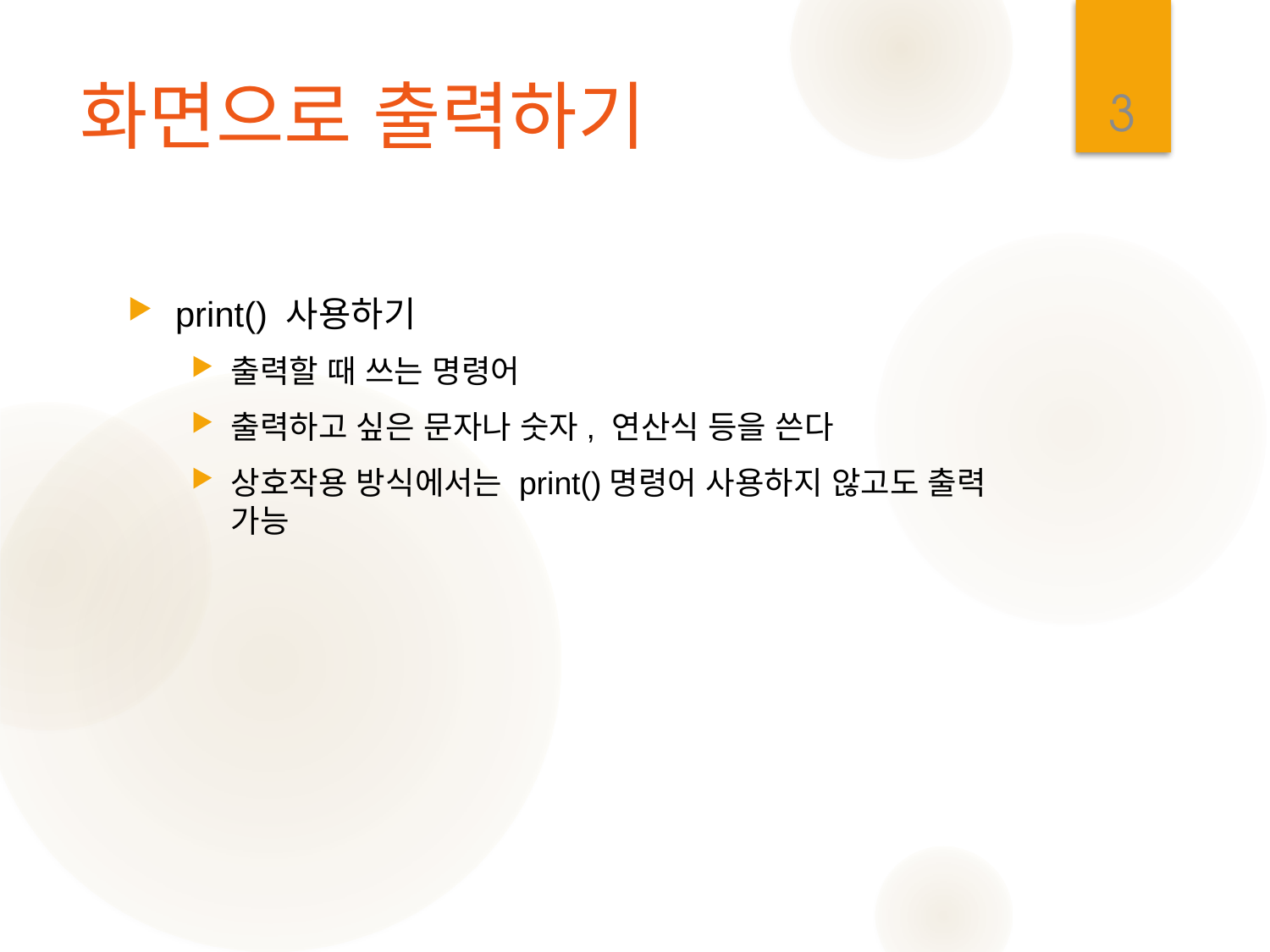

3
# 화면으로 출력하기
print() 사용하기
출력할 때 쓰는 명령어
출력하고 싶은 문자나 숫자, 연산식 등을 쓴다
상호작용 방식에서는 print()명령어 사용하지 않고도 출력 가능